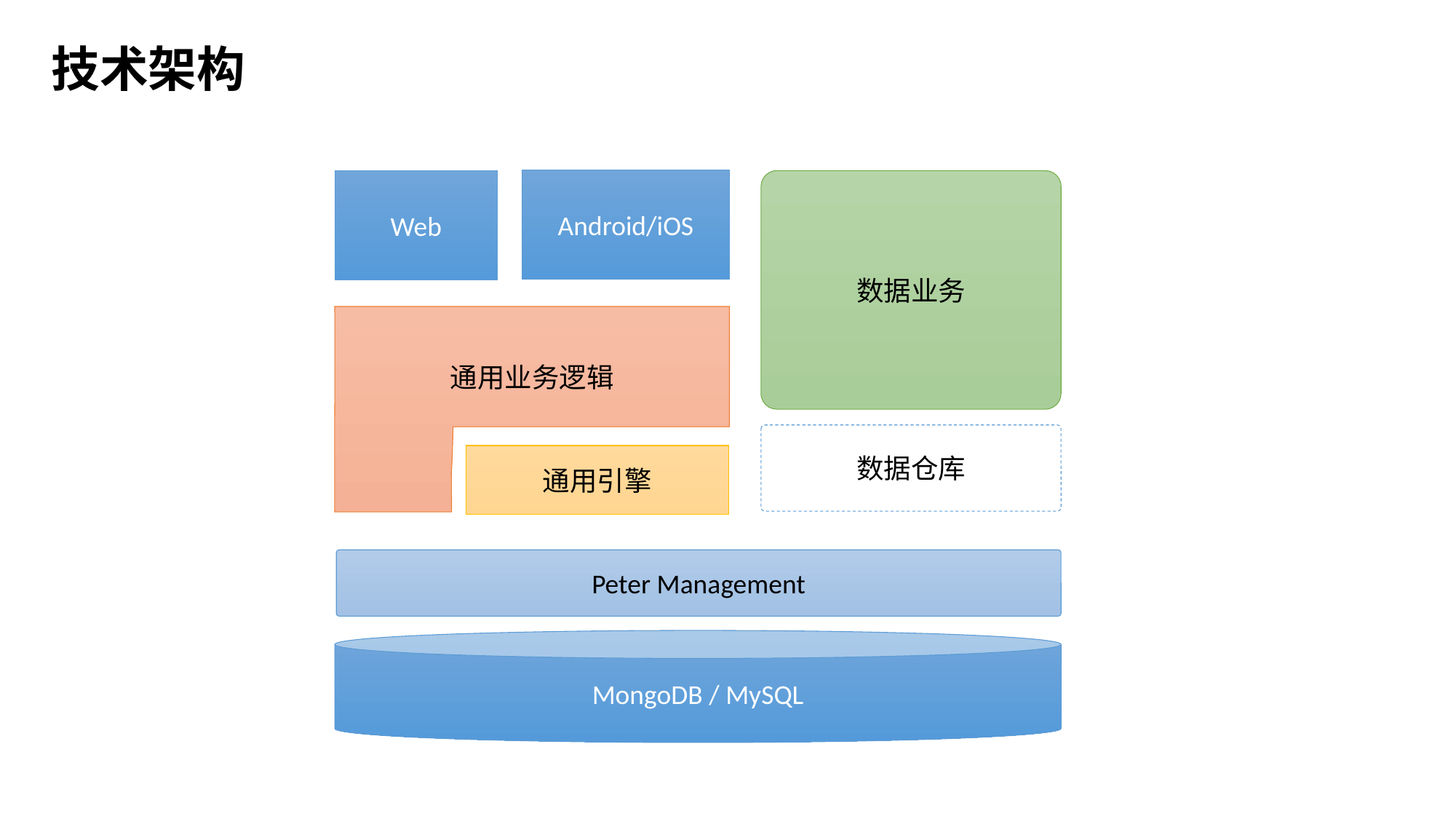

技术架构
Android/iOS
数据业务
Web
通用业务逻辑

数据仓库
通用引擎
Peter Management
MongoDB / MySQL